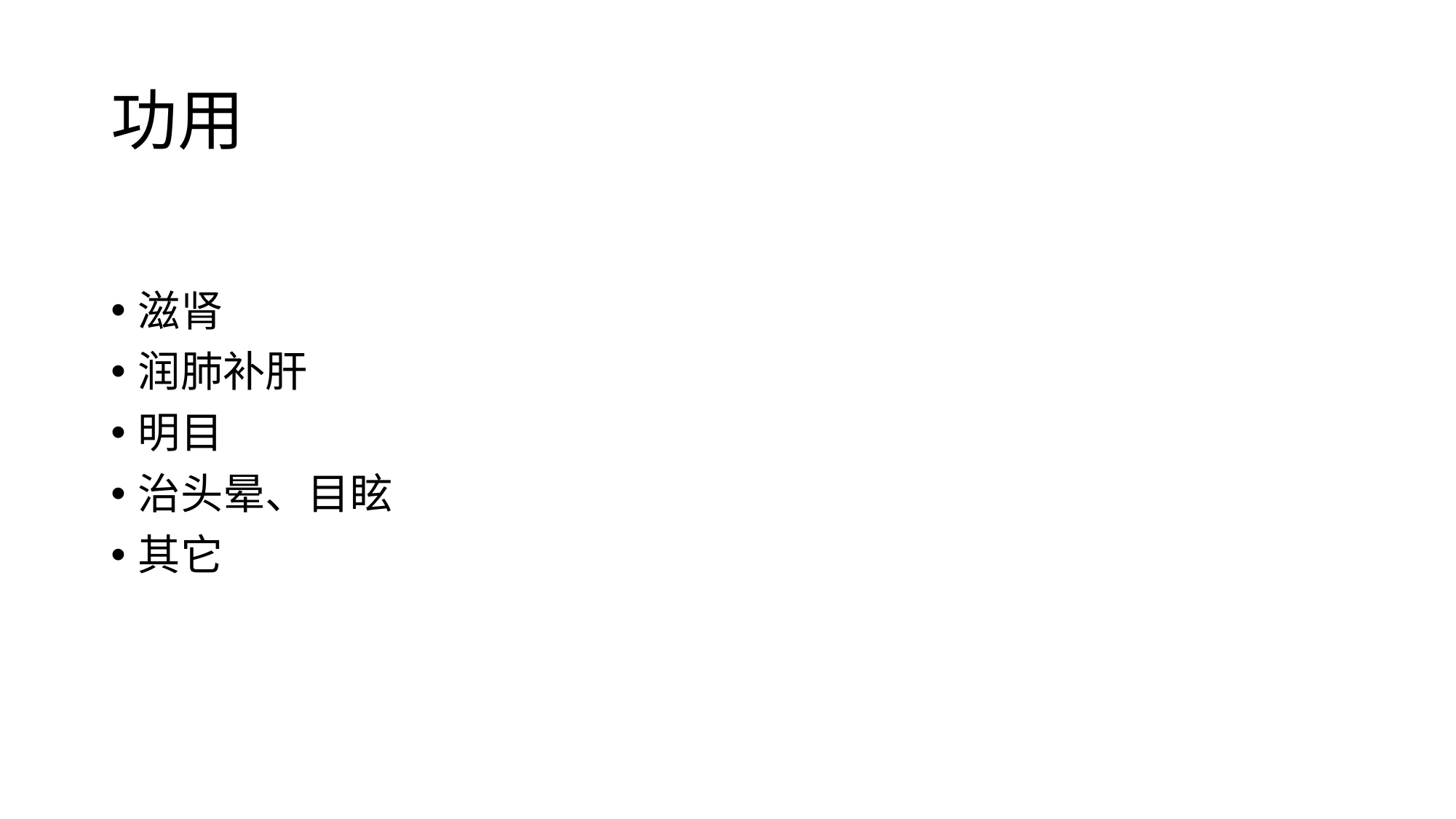

# 功用

滋肾
润肺补肝
明目
治头晕、目眩
其它